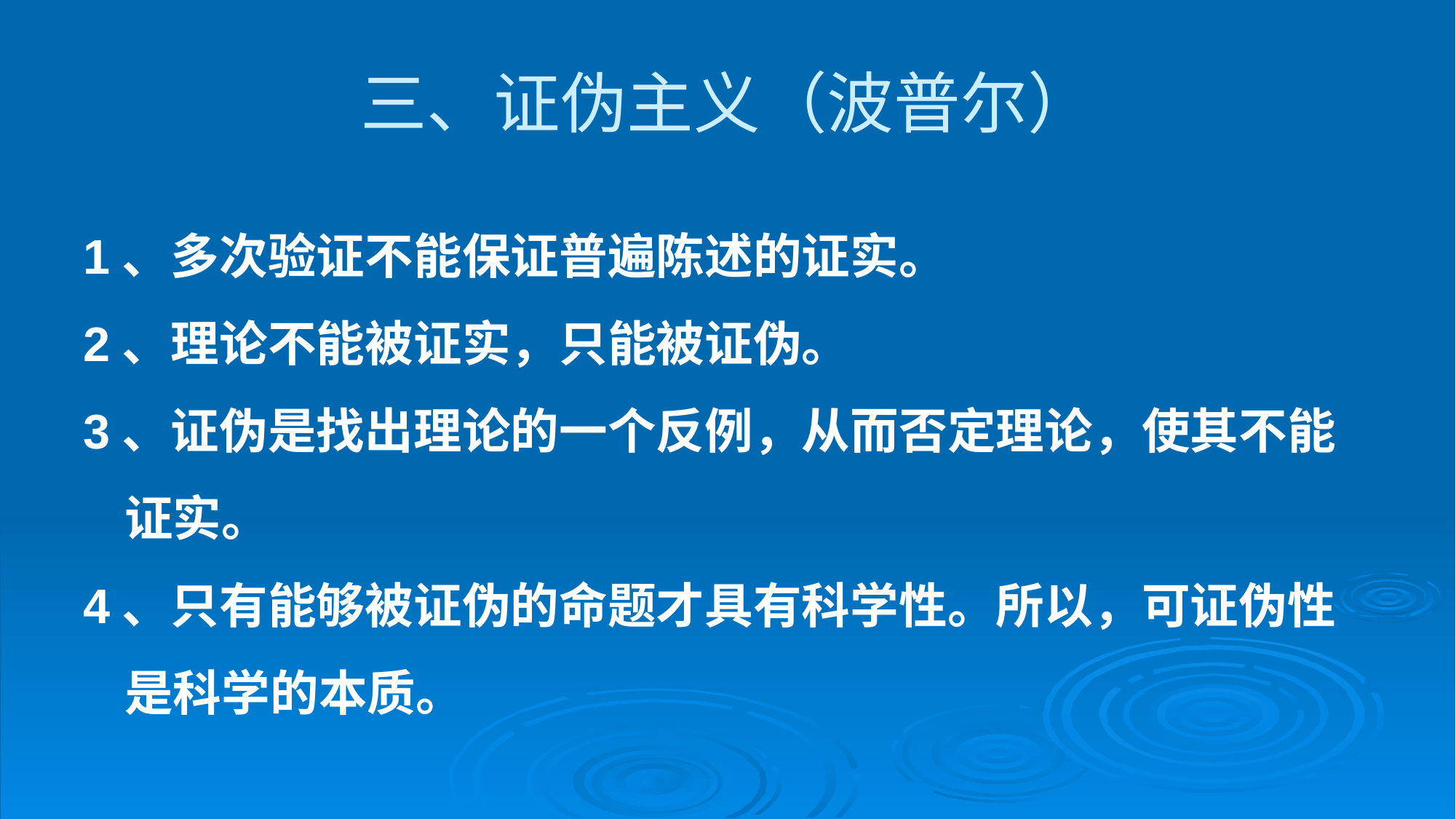

# 三、证伪主义（波普尔）
1、多次验证不能保证普遍陈述的证实。
2、理论不能被证实，只能被证伪。
3、证伪是找出理论的一个反例，从而否定理论，使其不能证实。
4、只有能够被证伪的命题才具有科学性。所以，可证伪性是科学的本质。